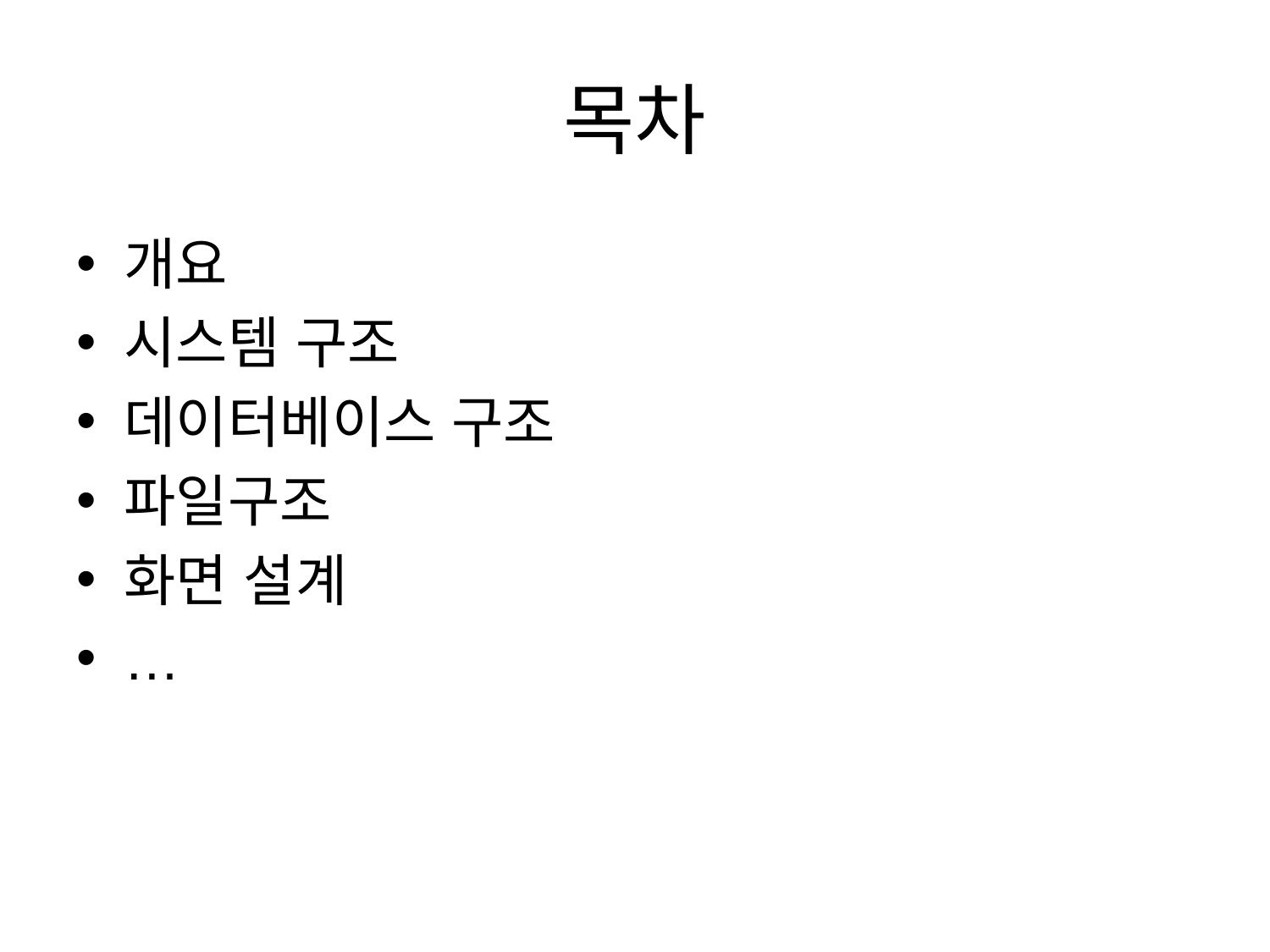

# 목차
개요
시스템 구조
데이터베이스 구조
파일구조
화면 설계
…